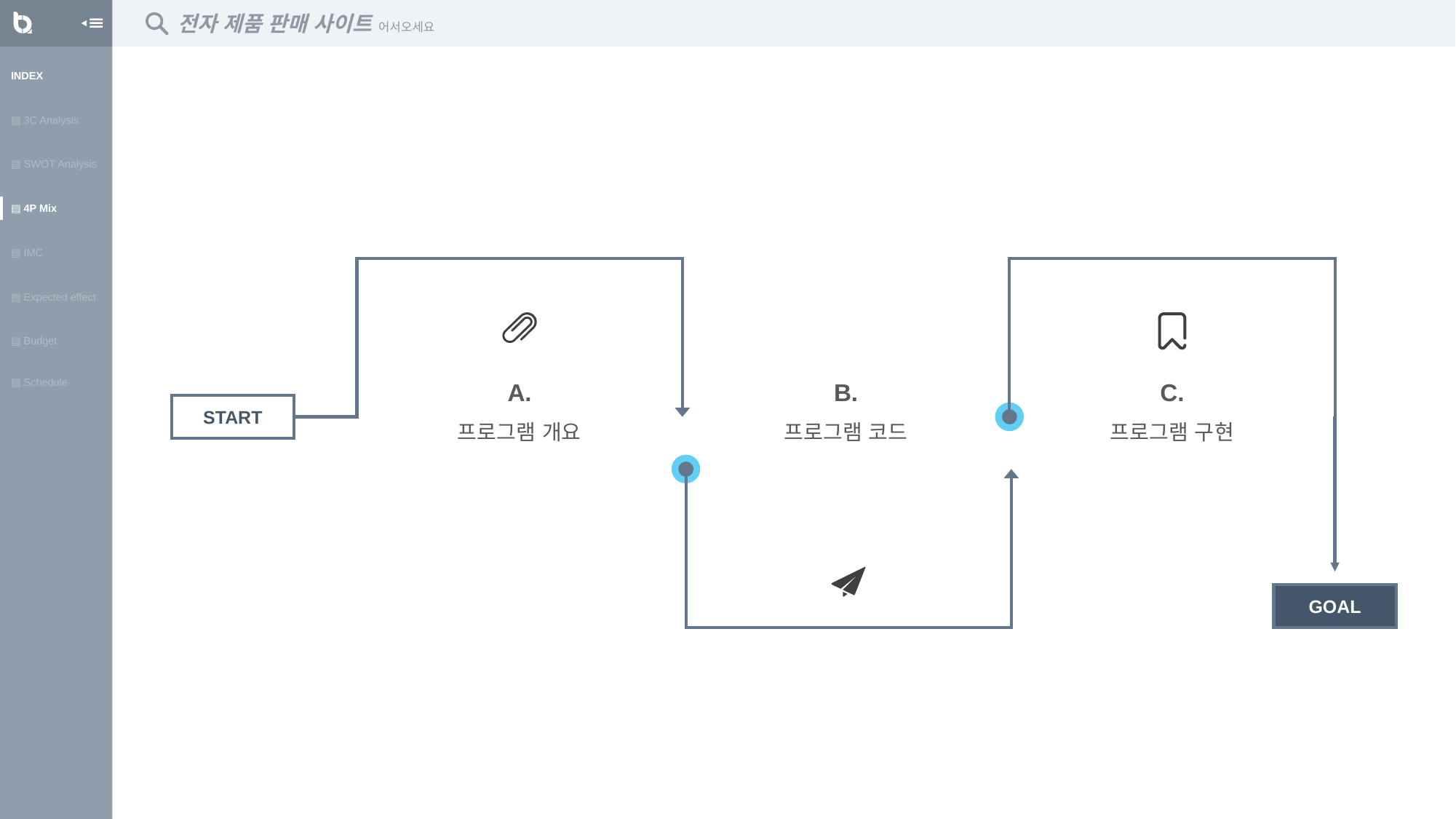

전자 제품 판매 사이트 어서오세요

| INDEX |
| --- |
| ▤ 3C Analysis |
| ▤ SWOT Analysis |
| ▤ 4P Mix |
| ▤ IMC |
| ▤ Expected effect |
| ▤ Budget |
| ▤ Schedule |

START

C.
프로그램 구현
B.
프로그램 코드
A.
프로그램 개요

GOAL